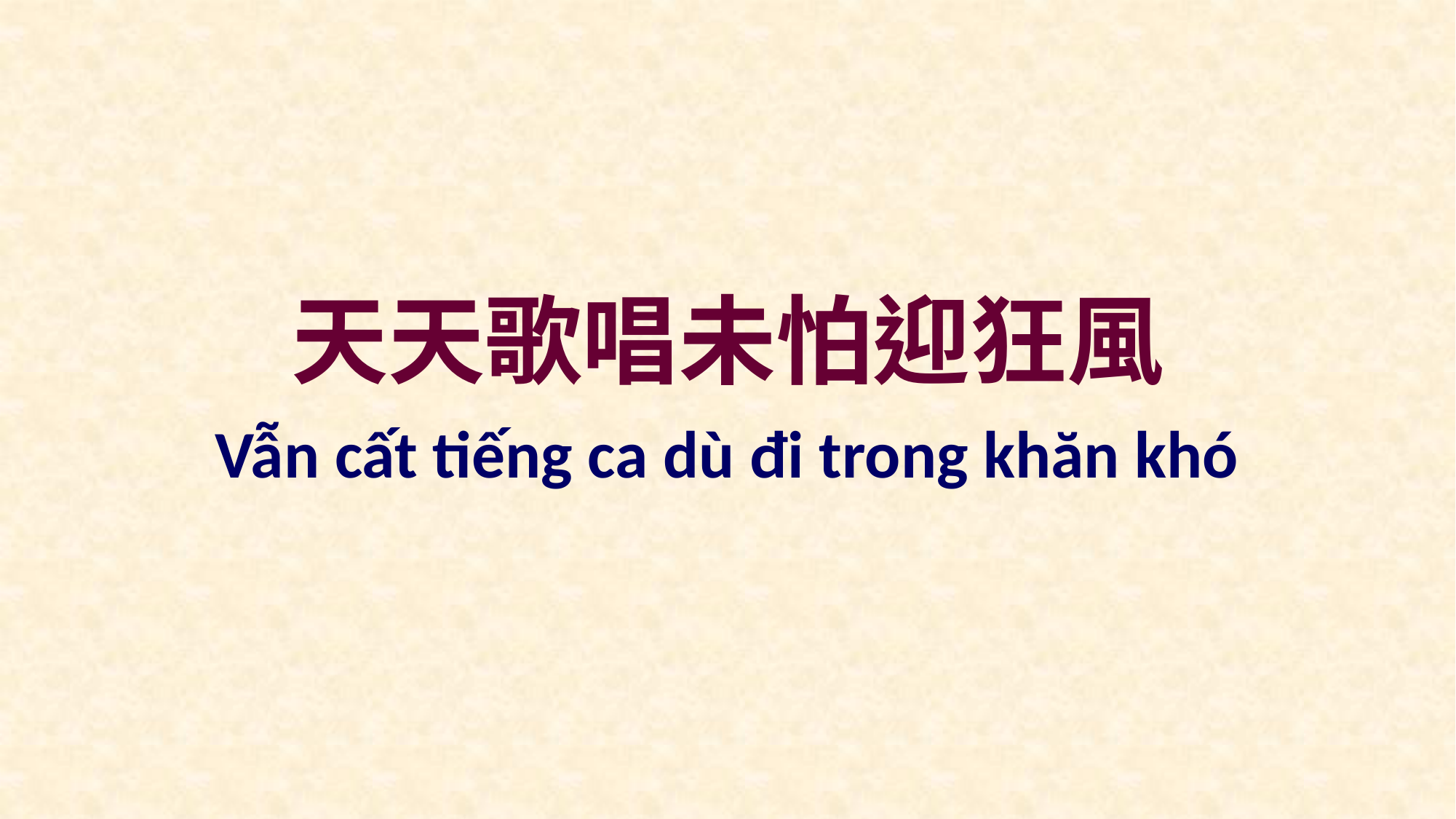

天天歌唱未怕迎狂風
Vẫn cất tiếng ca dù đi trong khăn khó